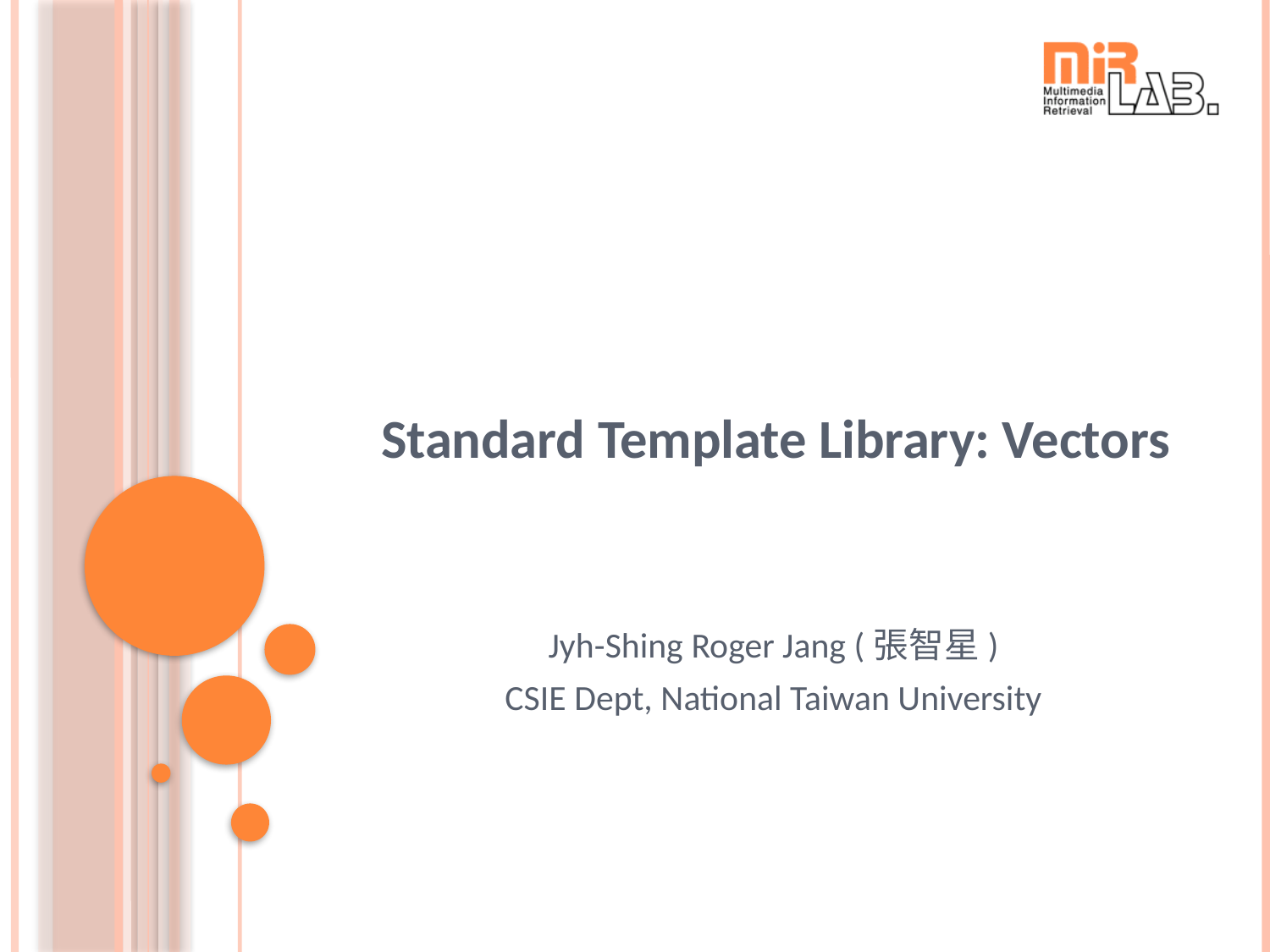

# Standard Template Library: Vectors
Jyh-Shing Roger Jang (張智星)
CSIE Dept, National Taiwan University